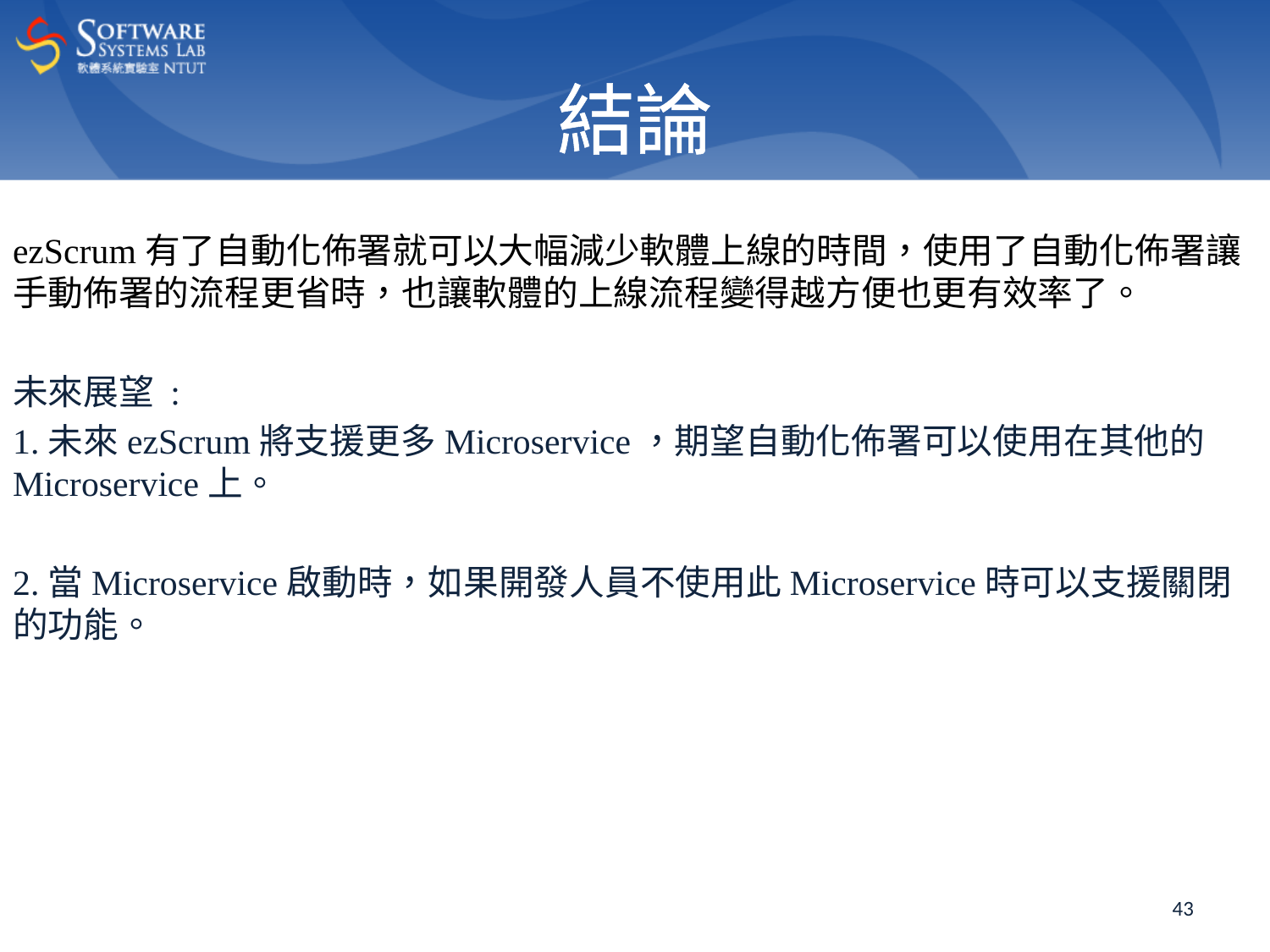

# 結論
ezScrum有了自動化佈署就可以大幅減少軟體上線的時間，使用了自動化佈署讓手動佈署的流程更省時，也讓軟體的上線流程變得越方便也更有效率了。

未來展望 :
1.未來ezScrum將支援更多Microservice，期望自動化佈署可以使用在其他的Microservice上。

2.當Microservice啟動時，如果開發人員不使用此Microservice時可以支援關閉的功能。

43